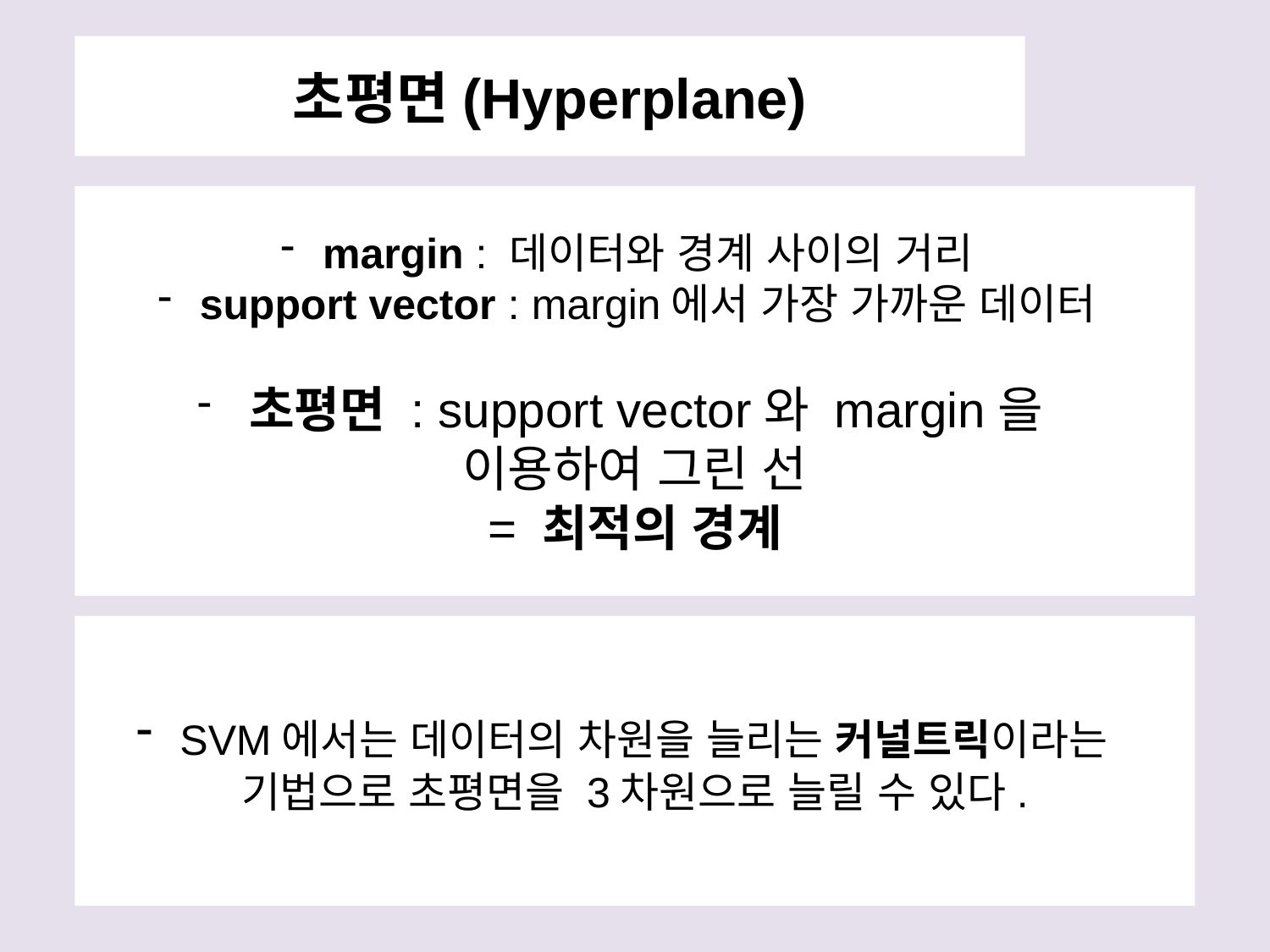

초평면(Hyperplane)
 margin : 데이터와 경계 사이의 거리
 support vector : margin에서 가장 가까운 데이터

 초평면 : support vector와 margin을
이용하여 그린 선
= 최적의 경계
 SVM에서는 데이터의 차원을 늘리는 커널트릭이라는
기법으로 초평면을 3차원으로 늘릴 수 있다.